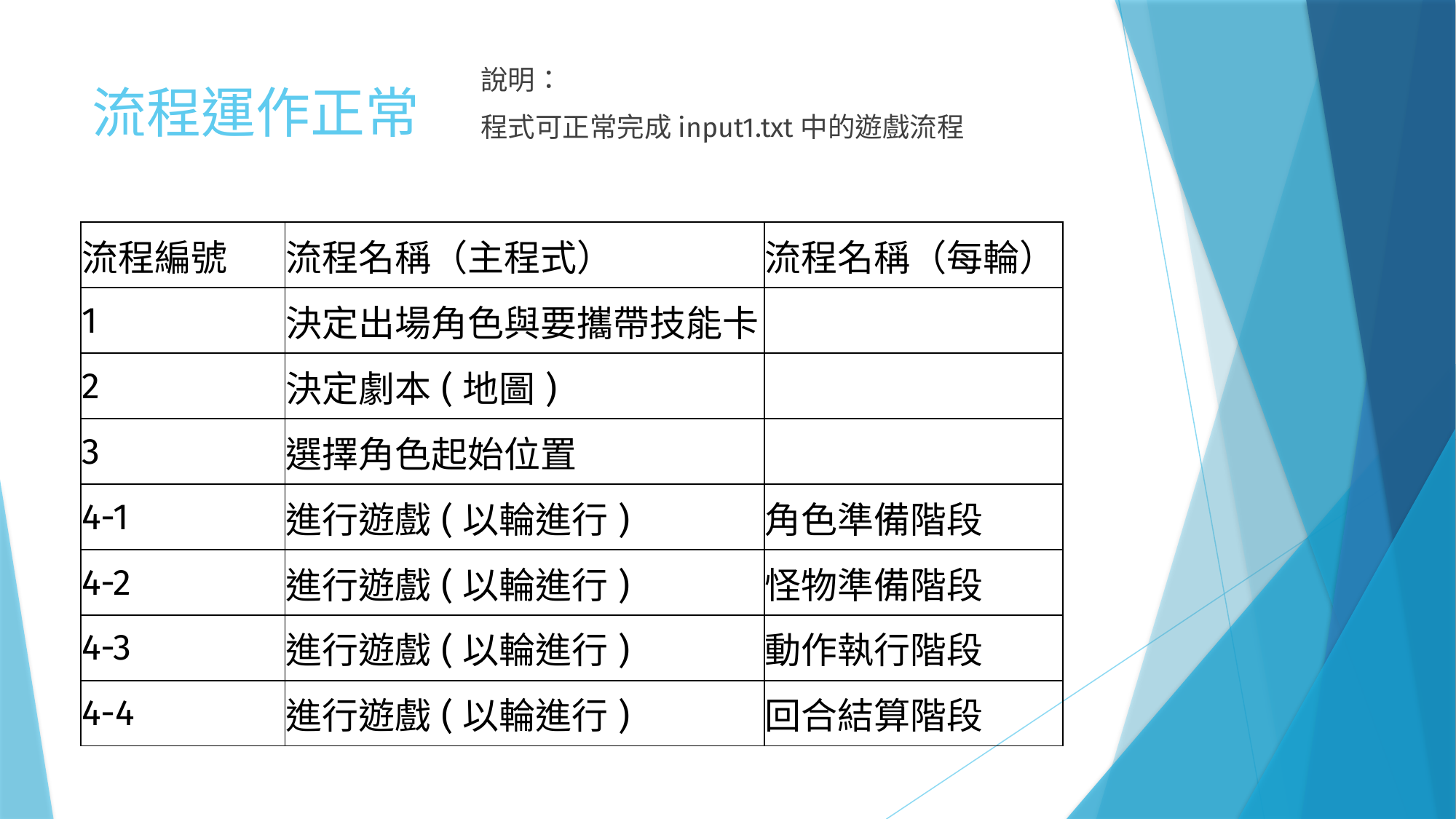

說明：
程式可正常完成input1.txt中的遊戲流程
# 流程運作正常
| 流程編號 | 流程名稱（主程式） | 流程名稱（每輪） |
| --- | --- | --- |
| 1 | 決定出場角色與要攜帶技能卡 |  |
| 2 | 決定劇本(地圖) |  |
| 3 | 選擇角色起始位置 |  |
| 4-1 | 進行遊戲(以輪進行) | 角色準備階段 |
| 4-2 | 進行遊戲(以輪進行) | 怪物準備階段 |
| 4-3 | 進行遊戲(以輪進行) | 動作執行階段 |
| 4-4 | 進行遊戲(以輪進行) | 回合結算階段 |